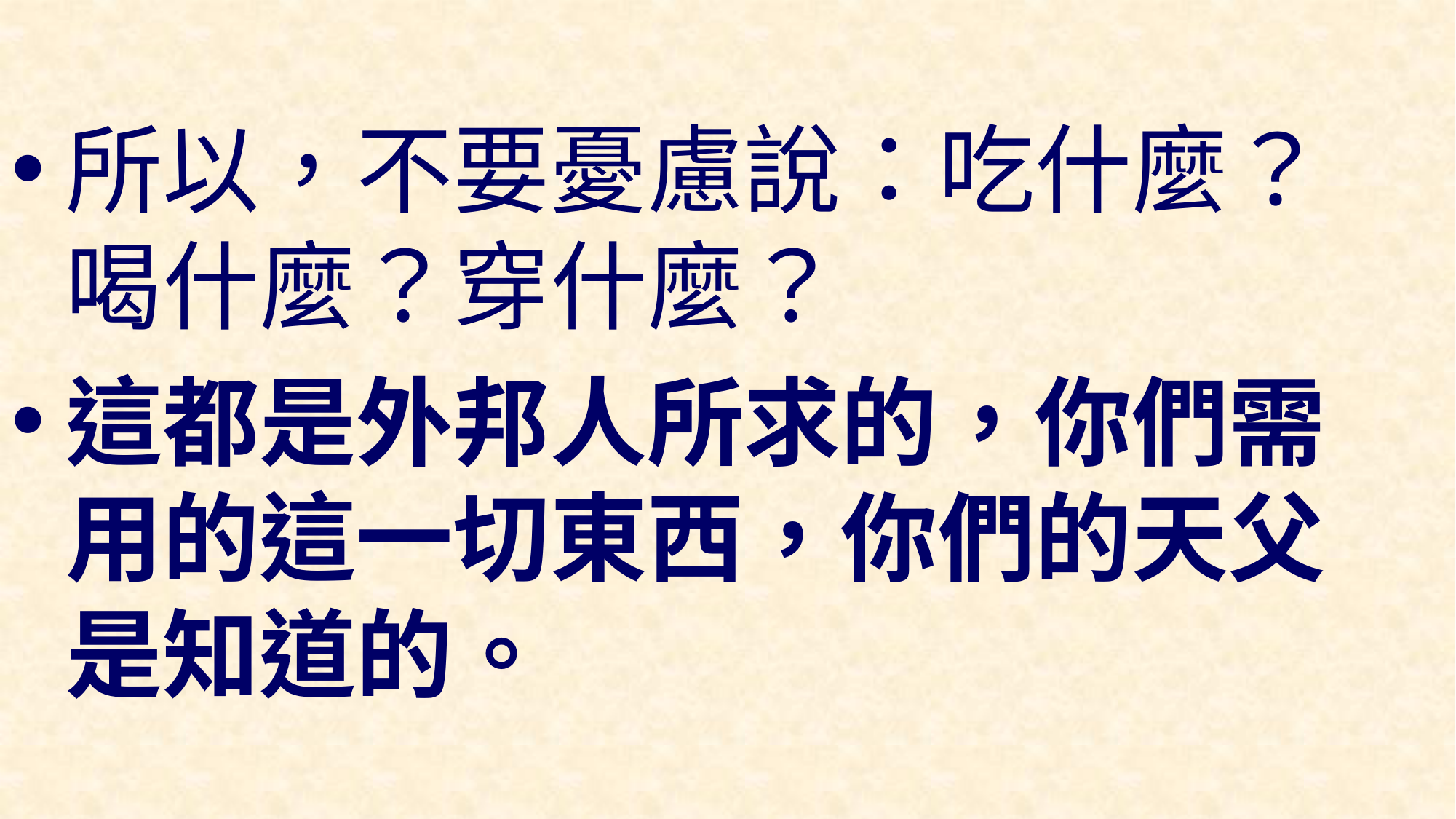

所以，不要憂慮說：吃什麼？喝什麼？穿什麼？
這都是外邦人所求的，你們需用的這一切東西，你們的天父是知道的。